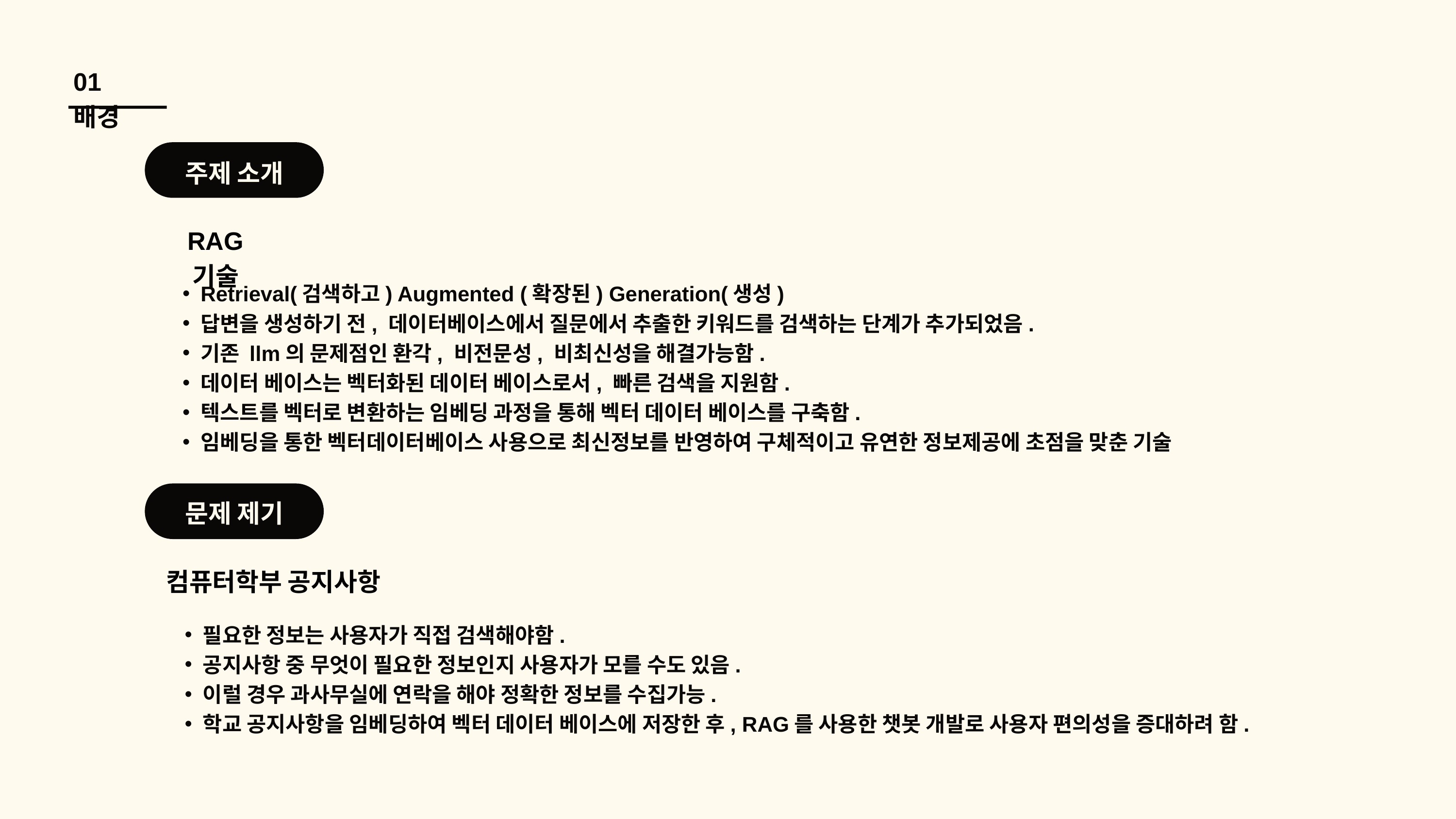

01 배경

주제 소개
RAG기술
Retrieval(검색하고) Augmented (확장된) Generation(생성)
답변을 생성하기 전, 데이터베이스에서 질문에서 추출한 키워드를 검색하는 단계가 추가되었음.
기존 llm의 문제점인 환각, 비전문성, 비최신성을 해결가능함.
데이터 베이스는 벡터화된 데이터 베이스로서, 빠른 검색을 지원함.
텍스트를 벡터로 변환하는 임베딩 과정을 통해 벡터 데이터 베이스를 구축함.
임베딩을 통한 벡터데이터베이스 사용으로 최신정보를 반영하여 구체적이고 유연한 정보제공에 초점을 맞춘 기술

문제 제기
컴퓨터학부 공지사항
필요한 정보는 사용자가 직접 검색해야함.
공지사항 중 무엇이 필요한 정보인지 사용자가 모를 수도 있음.
이럴 경우 과사무실에 연락을 해야 정확한 정보를 수집가능.
학교 공지사항을 임베딩하여 벡터 데이터 베이스에 저장한 후, RAG를 사용한 챗봇 개발로 사용자 편의성을 증대하려 함.